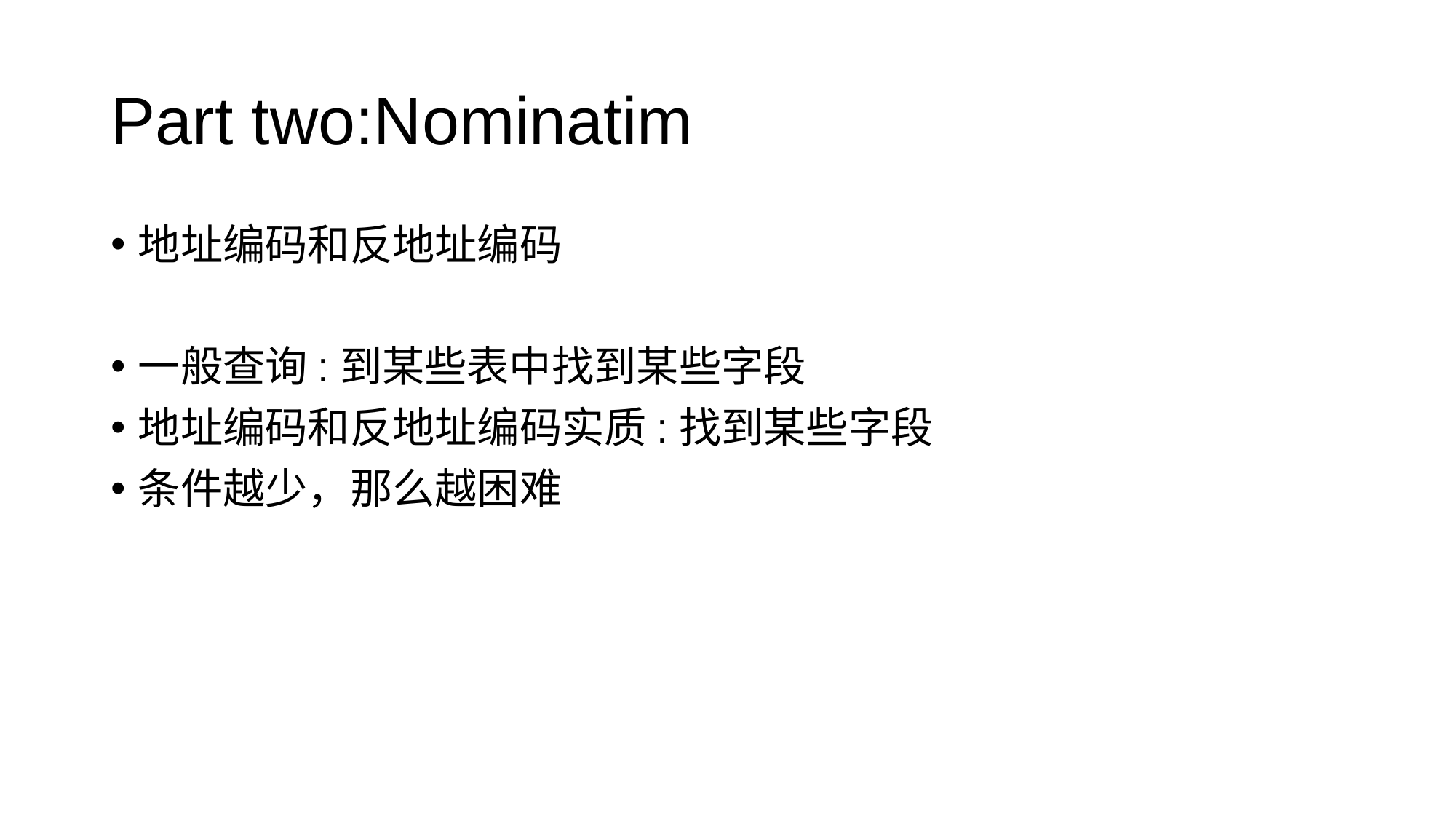

# Part two:Nominatim
地址编码和反地址编码

一般查询:到某些表中找到某些字段
地址编码和反地址编码实质:找到某些字段
条件越少，那么越困难